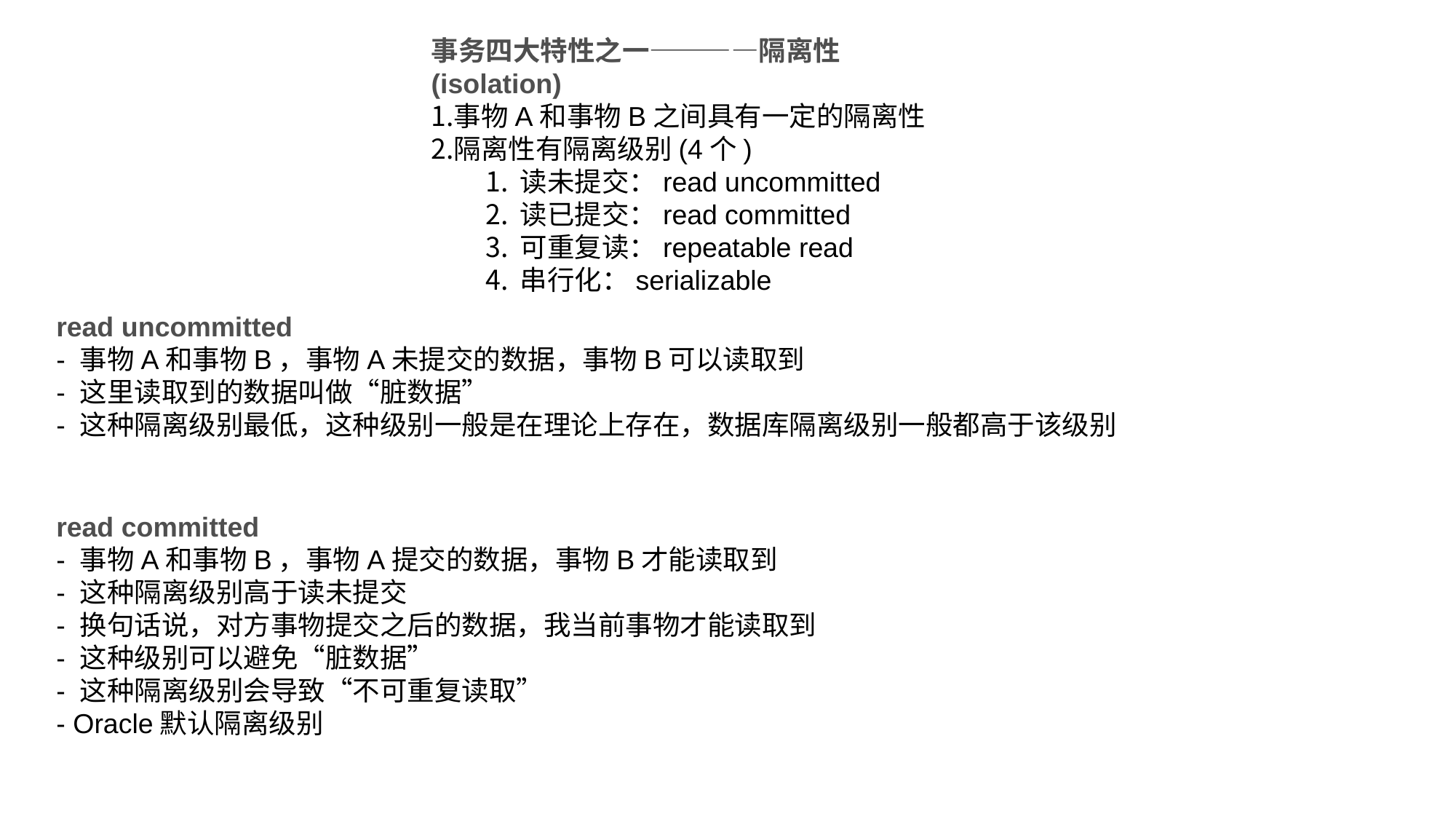

事务四大特性之一————隔离性(isolation)
事物A和事物B之间具有一定的隔离性
隔离性有隔离级别(4个)
读未提交：read uncommitted
读已提交：read committed
可重复读：repeatable read
串行化：serializable

read uncommitted
- 事物A和事物B，事物A未提交的数据，事物B可以读取到
- 这里读取到的数据叫做“脏数据”
- 这种隔离级别最低，这种级别一般是在理论上存在，数据库隔离级别一般都高于该级别
read committed
- 事物A和事物B，事物A提交的数据，事物B才能读取到
- 这种隔离级别高于读未提交
- 换句话说，对方事物提交之后的数据，我当前事物才能读取到
- 这种级别可以避免“脏数据”
- 这种隔离级别会导致“不可重复读取”
- Oracle默认隔离级别